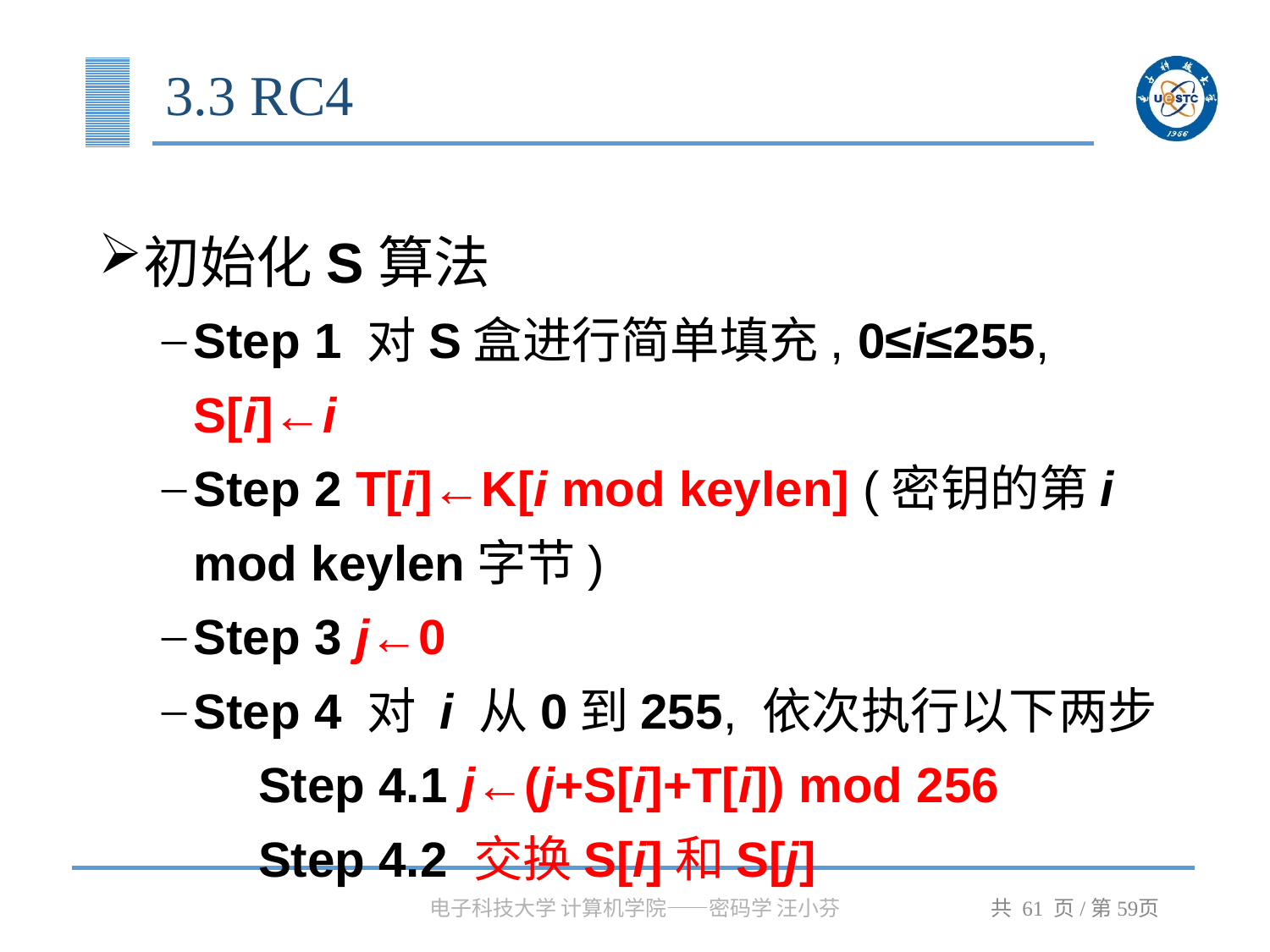

# 3.3 RC4
初始化S算法
Step 1 对S盒进行简单填充, 0≤i≤255, S[i]←i
Step 2 T[i]←K[i mod keylen] (密钥的第i mod keylen字节)
Step 3 j←0
Step 4 对 i 从0到255, 依次执行以下两步
       Step 4.1 j←(j+S[i]+T[i]) mod 256
       Step 4.2 交换S[i]和S[j]

电子科技大学 计算机学院——密码学 汪小芬
共 61 页/第59页